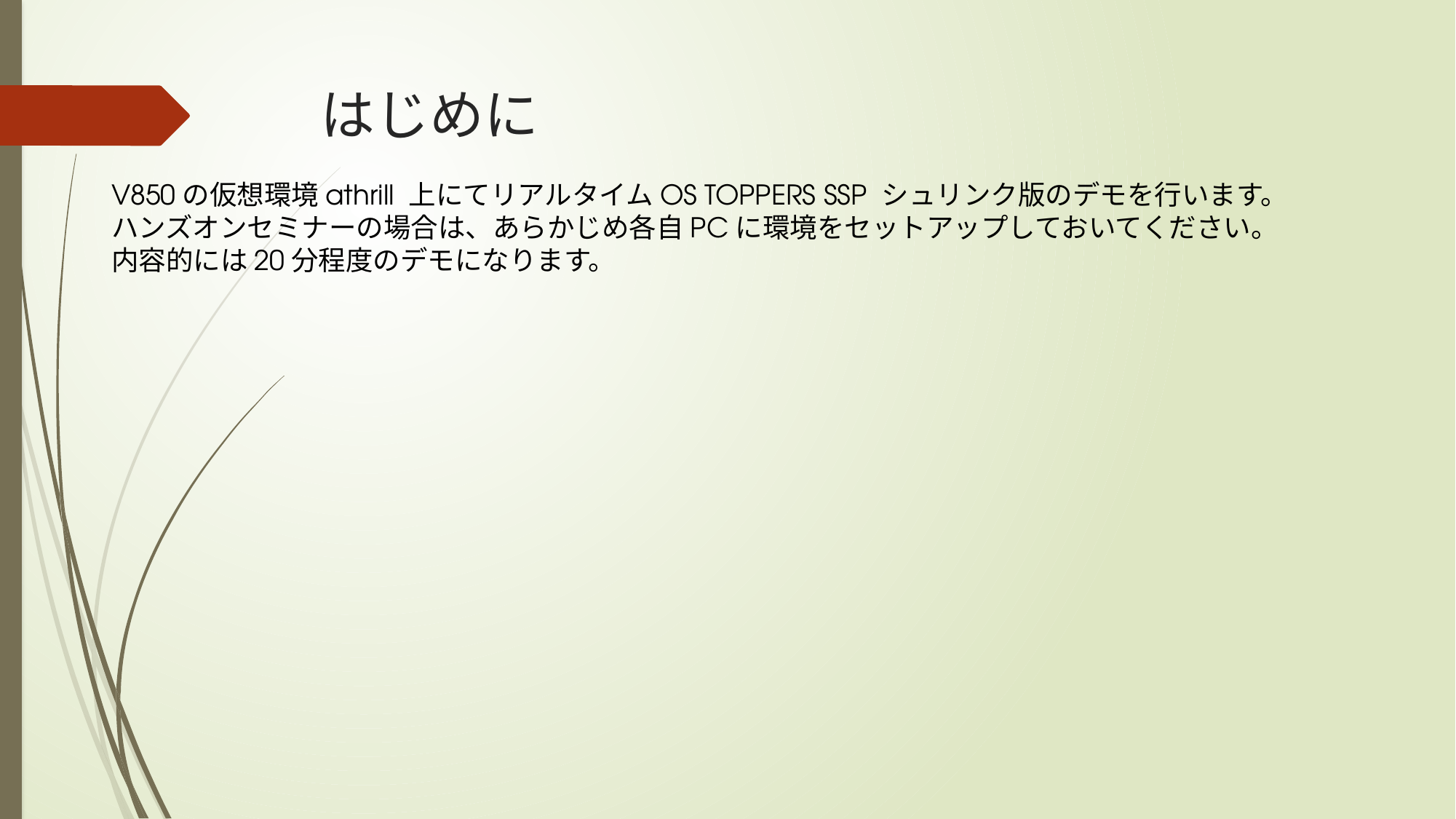

# はじめに
V850の仮想環境athrill 上にてリアルタイムOS TOPPERS SSP シュリンク版のデモを行います。
ハンズオンセミナーの場合は、あらかじめ各自PCに環境をセットアップしておいてください。
内容的には20分程度のデモになります。